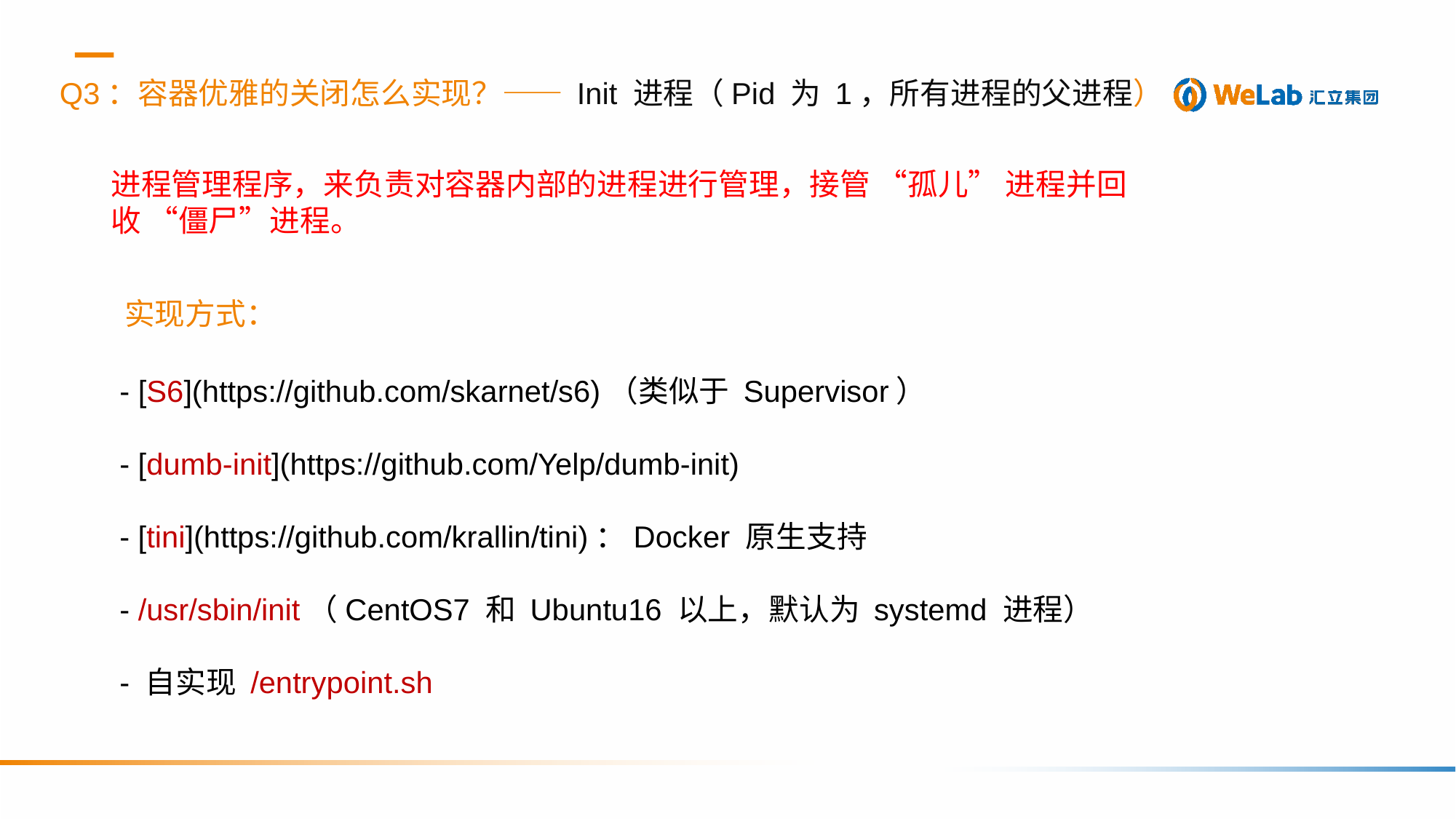

Q3：容器优雅的关闭怎么实现？—— Init 进程（Pid 为 1，所有进程的父进程）
进程管理程序，来负责对容器内部的进程进行管理，接管 “孤儿” 进程并回收 “僵尸”进程。
实现方式：
- [S6](https://github.com/skarnet/s6)（类似于 Supervisor）

- [dumb-init](https://github.com/Yelp/dumb-init)

- [tini](https://github.com/krallin/tini)：Docker 原生支持

- /usr/sbin/init（CentOS7 和 Ubuntu16 以上，默认为 systemd 进程）

- 自实现 /entrypoint.sh